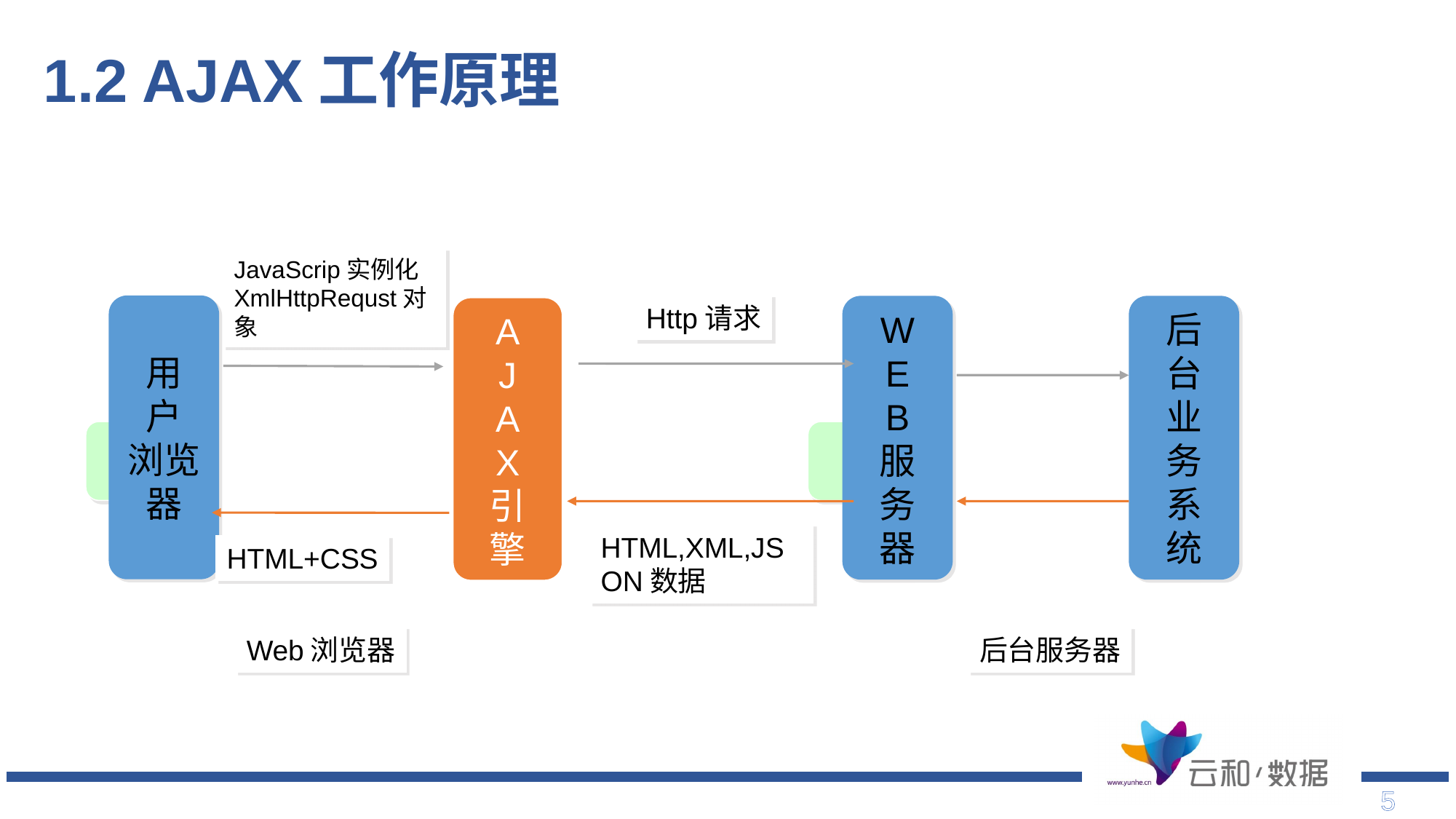

# 1.2 AJAX工作原理
JavaScrip实例化
XmlHttpRequst对象
Http请求

用
户
浏览器

W
E
B
服
务
器
后
台
业
务
系
统
A
J
A
X
引
擎

HTML,XML,JSON数据
HTML+CSS
Web浏览器
后台服务器